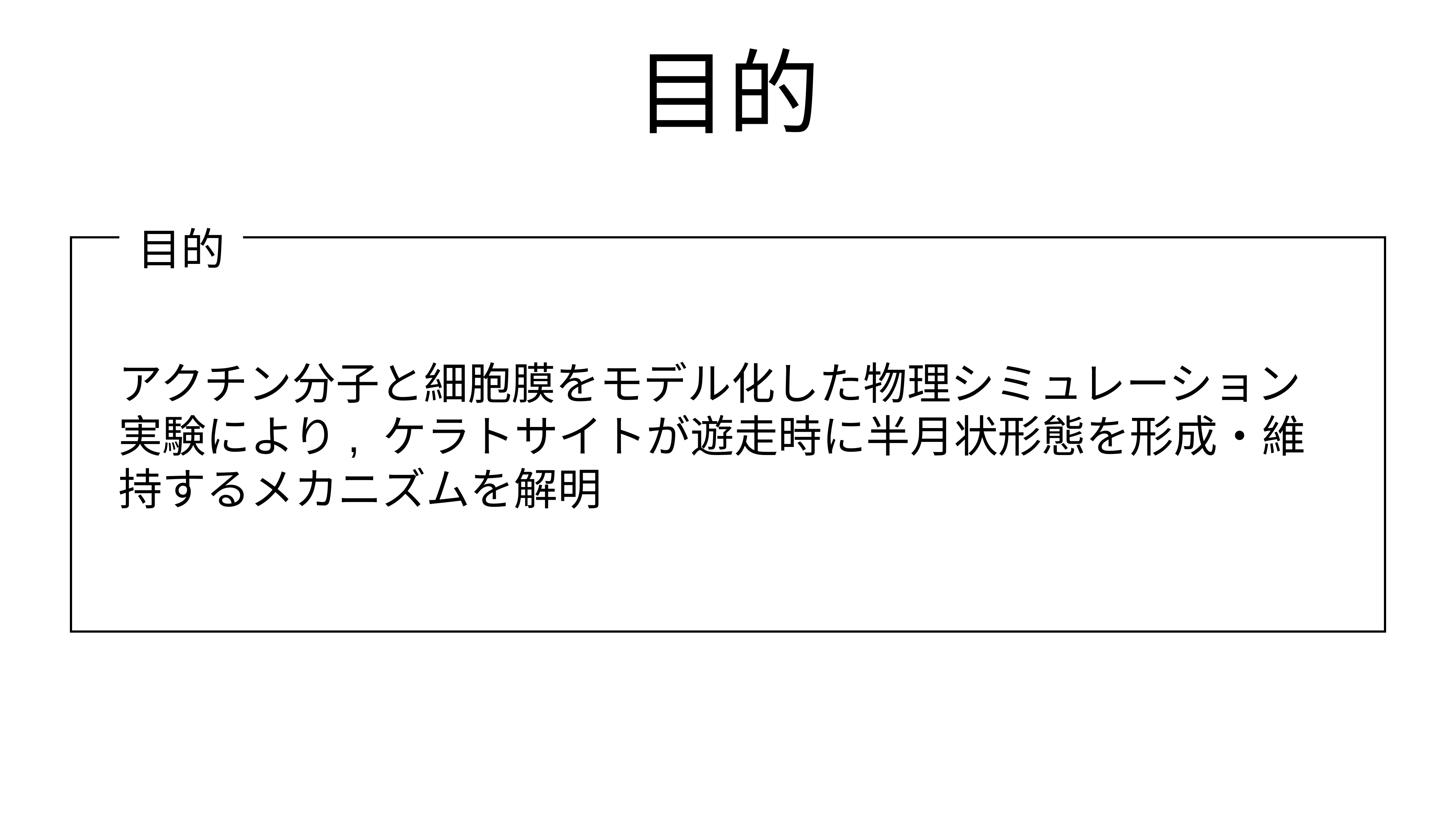

# 目的
目的

アクチン分子と細胞膜をモデル化した物理シミュレーション実験により, ケラトサイトが遊走時に半月状形態を形成・維持するメカニズムを解明